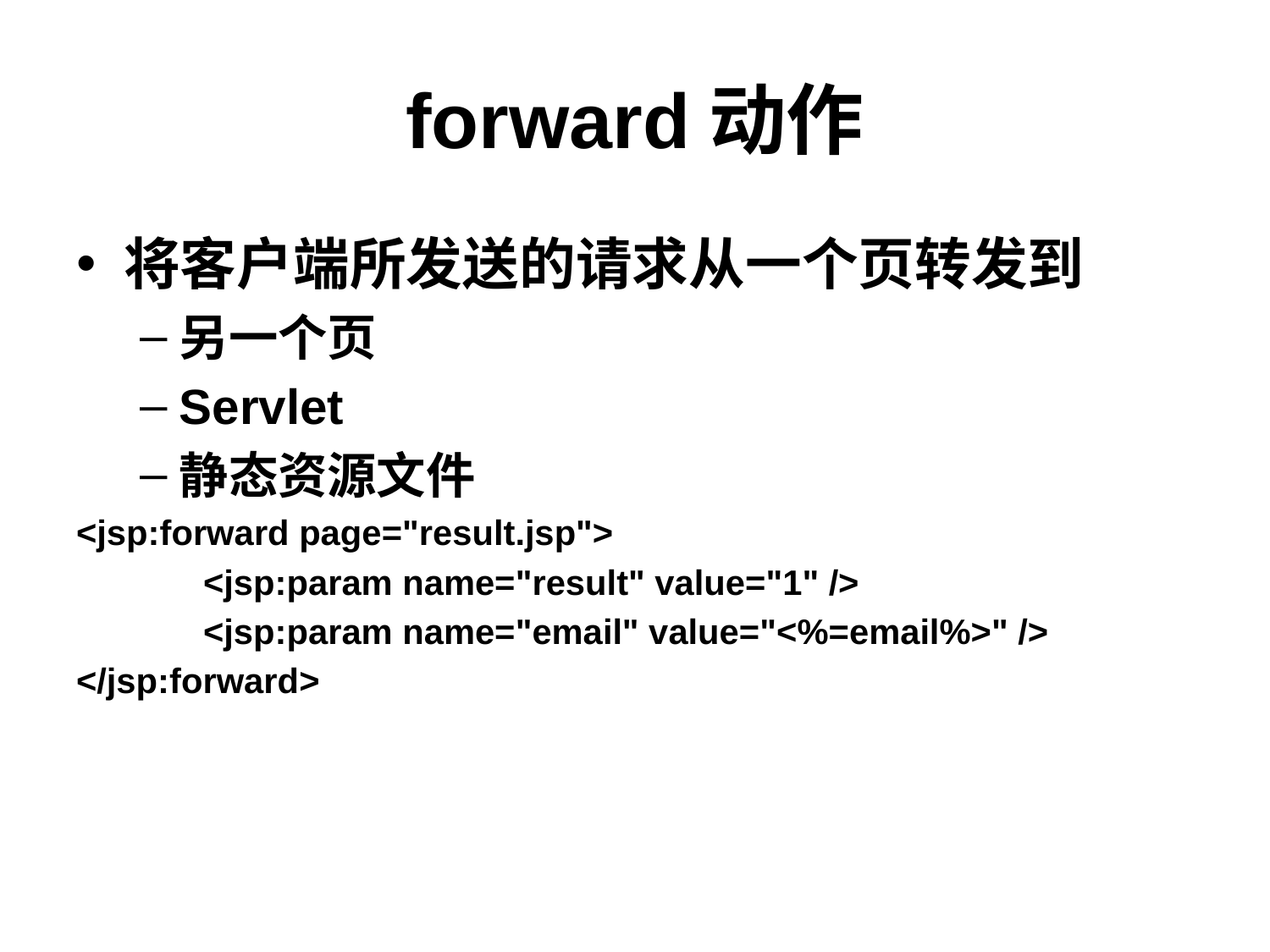

# forward动作
将客户端所发送的请求从一个页转发到
另一个页
Servlet
静态资源文件
<jsp:forward page="result.jsp">
	<jsp:param name="result" value="1" />
	<jsp:param name="email" value="<%=email%>" />
</jsp:forward>